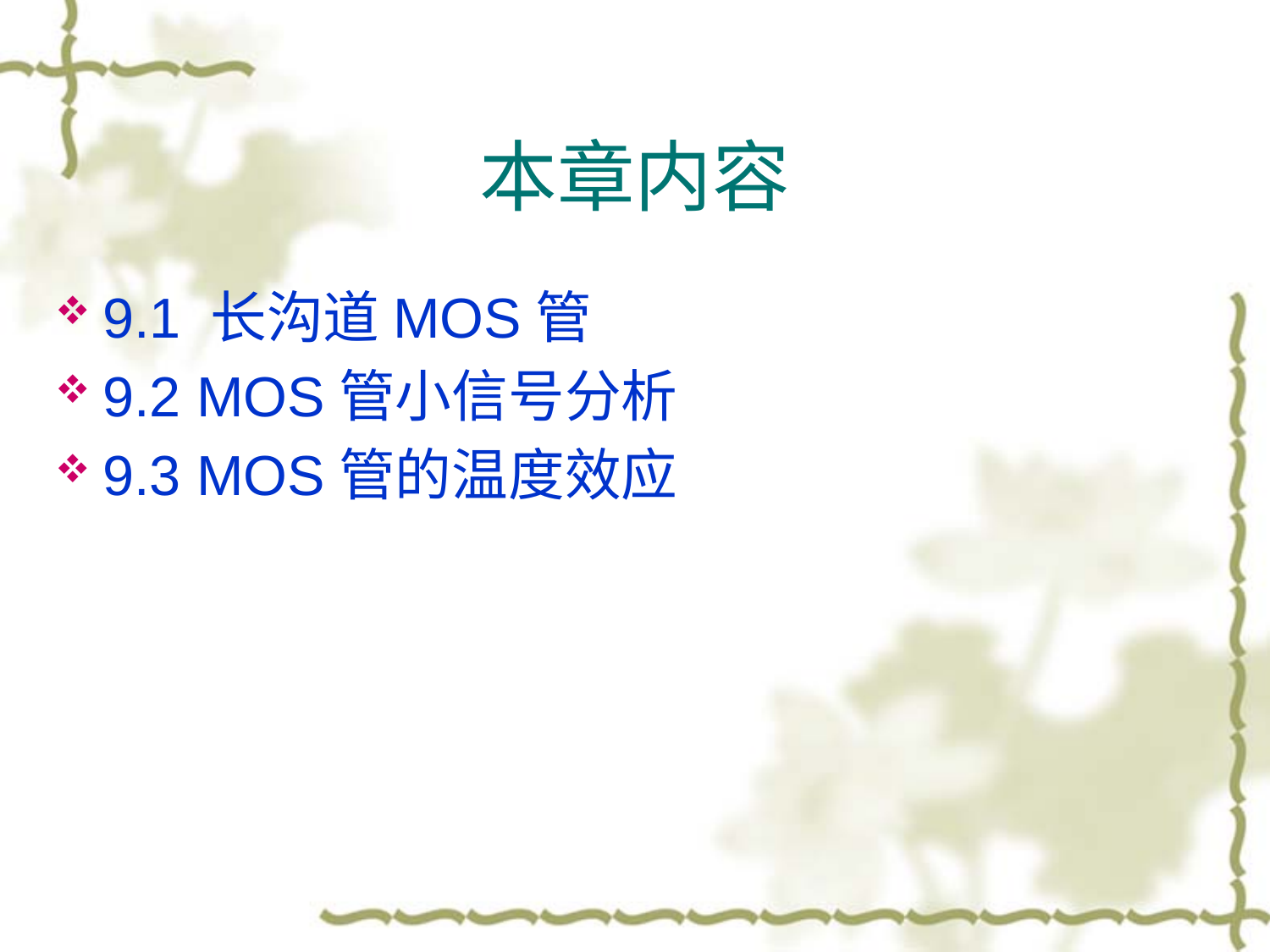

# 本章内容
9.1 长沟道MOS管
9.2 MOS管小信号分析
9.3 MOS管的温度效应

2